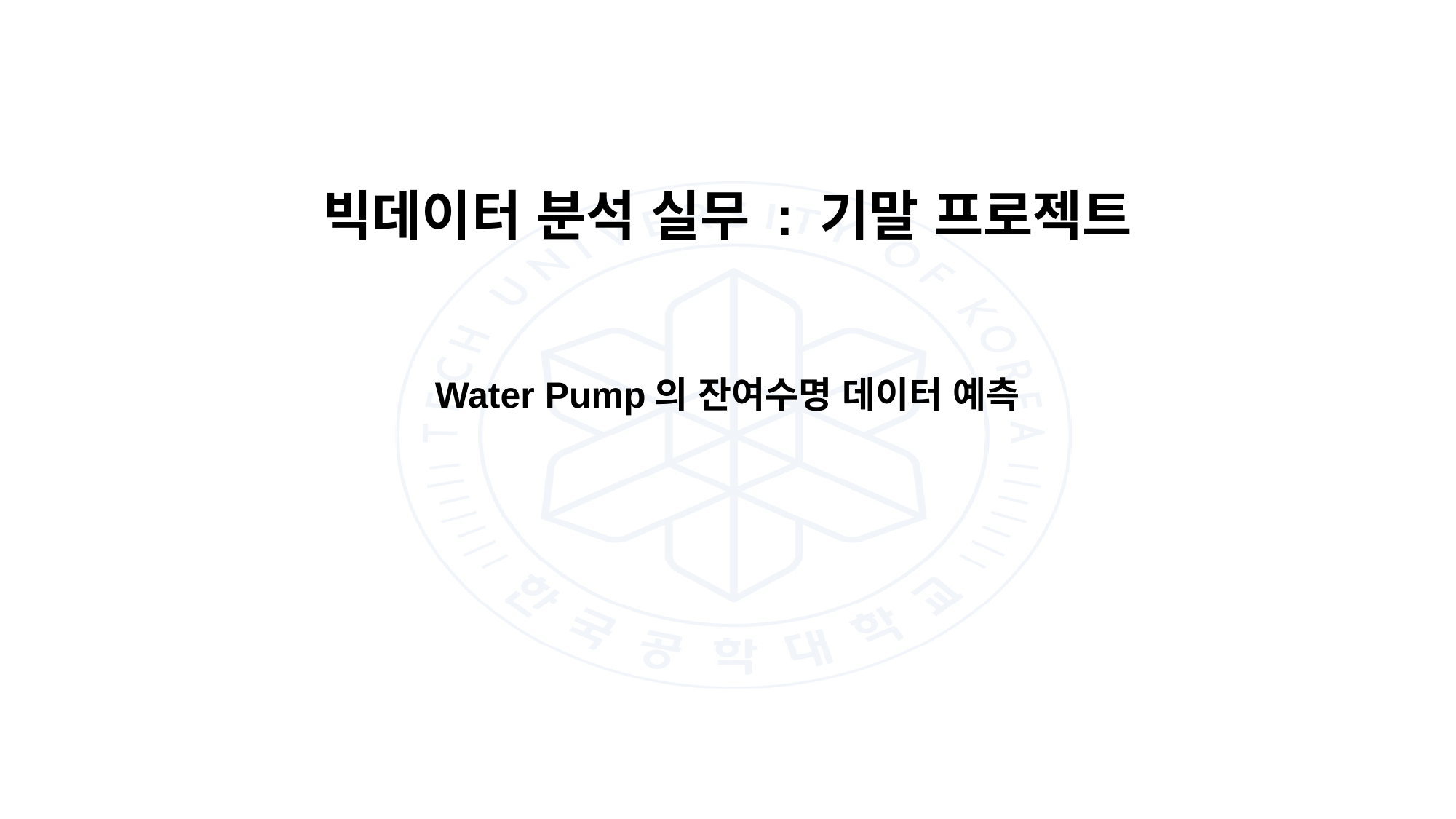

# 빅데이터 분석 실무 : 기말 프로젝트